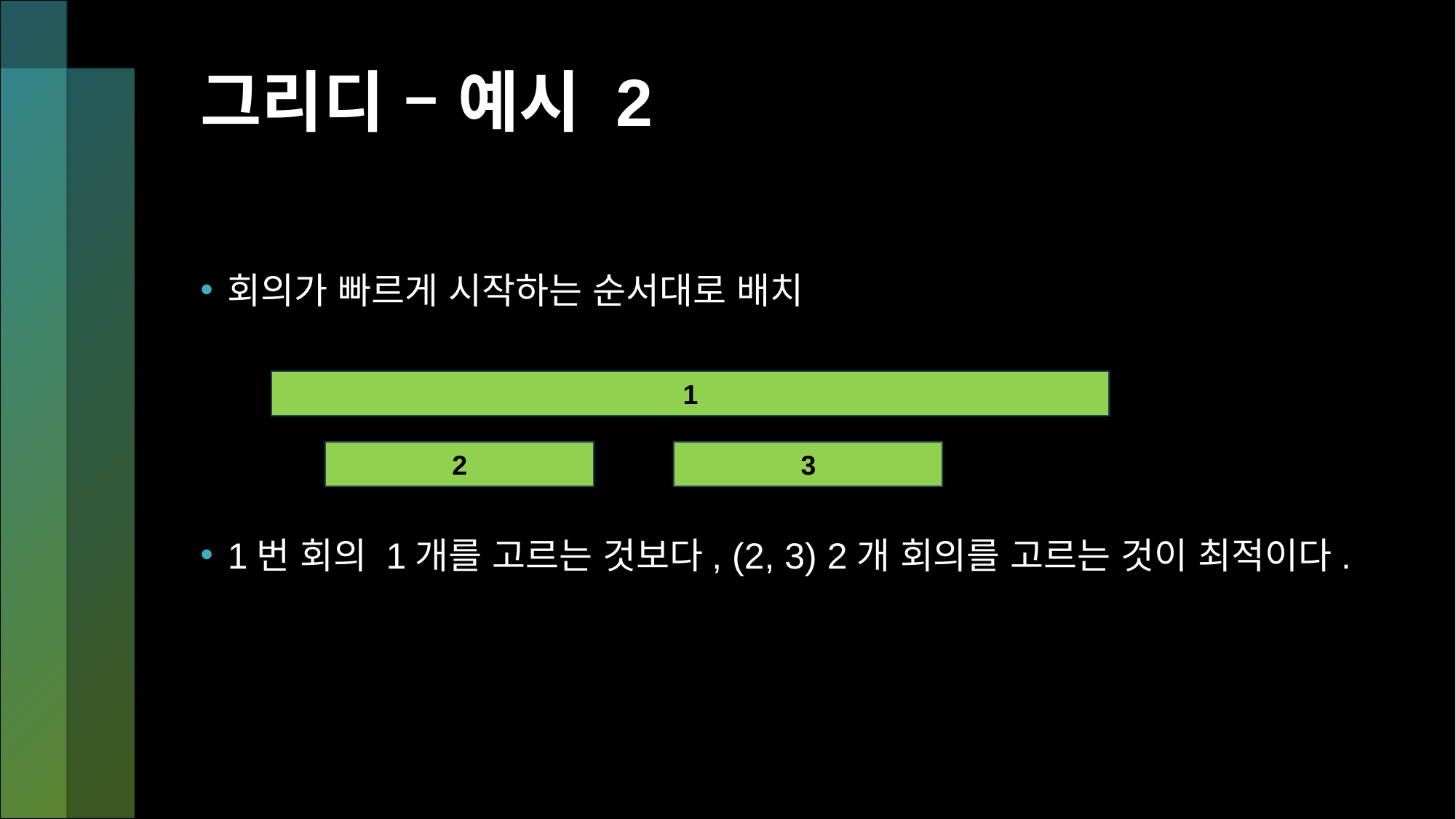

# 그리디 – 예시 2
회의가 빠르게 시작하는 순서대로 배치

1번 회의 1개를 고르는 것보다, (2, 3) 2개 회의를 고르는 것이 최적이다.

1
2
3